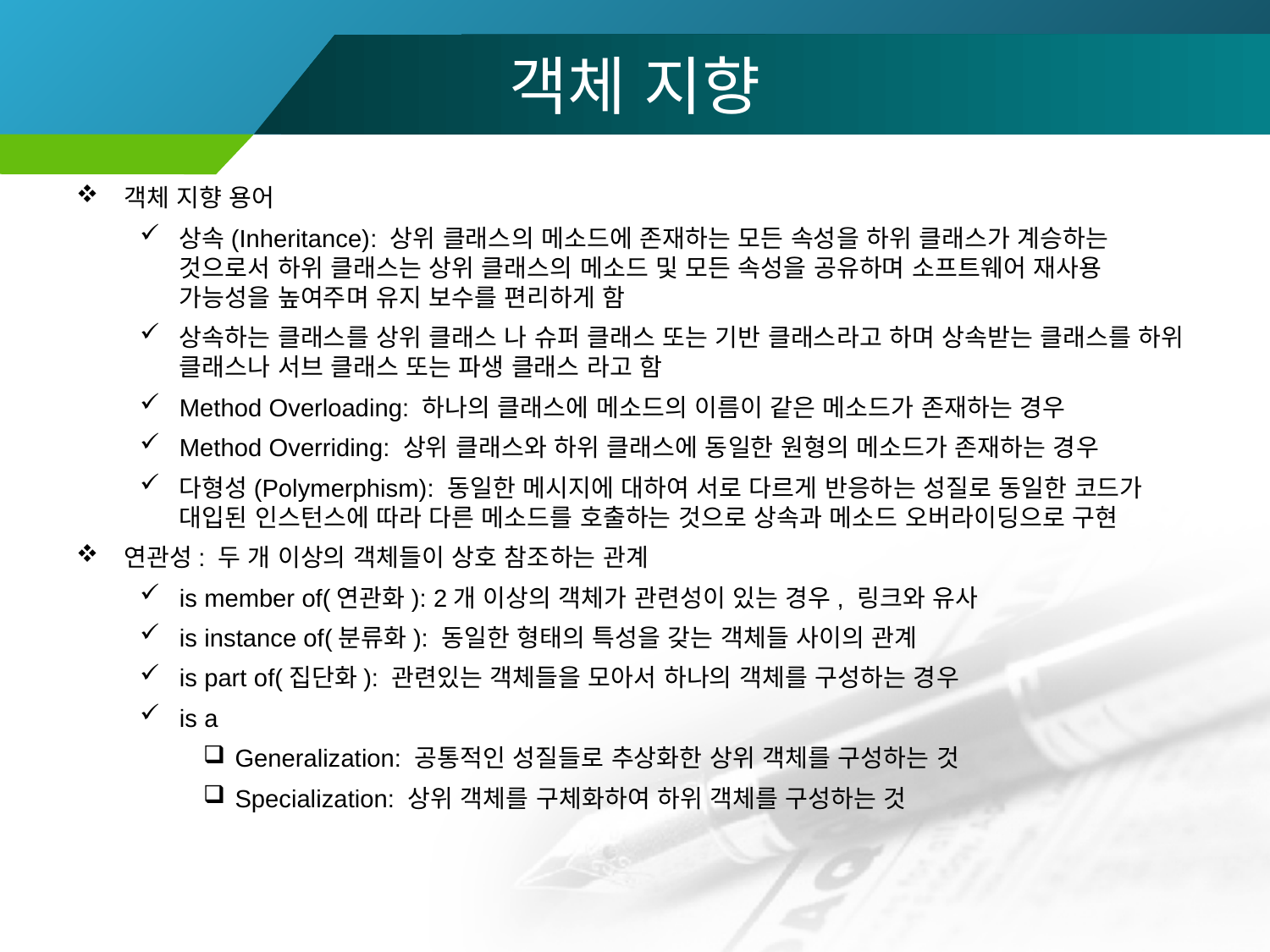

# 객체 지향
객체 지향 용어
상속(Inheritance): 상위 클래스의 메소드에 존재하는 모든 속성을 하위 클래스가 계승하는 것으로서 하위 클래스는 상위 클래스의 메소드 및 모든 속성을 공유하며 소프트웨어 재사용 가능성을 높여주며 유지 보수를 편리하게 함
상속하는 클래스를 상위 클래스 나 슈퍼 클래스 또는 기반 클래스라고 하며 상속받는 클래스를 하위 클래스나 서브 클래스 또는 파생 클래스 라고 함
Method Overloading: 하나의 클래스에 메소드의 이름이 같은 메소드가 존재하는 경우
Method Overriding: 상위 클래스와 하위 클래스에 동일한 원형의 메소드가 존재하는 경우
다형성(Polymerphism): 동일한 메시지에 대하여 서로 다르게 반응하는 성질로 동일한 코드가 대입된 인스턴스에 따라 다른 메소드를 호출하는 것으로 상속과 메소드 오버라이딩으로 구현
연관성: 두 개 이상의 객체들이 상호 참조하는 관계
is member of(연관화): 2개 이상의 객체가 관련성이 있는 경우, 링크와 유사
is instance of(분류화): 동일한 형태의 특성을 갖는 객체들 사이의 관계
is part of(집단화): 관련있는 객체들을 모아서 하나의 객체를 구성하는 경우
is a
Generalization: 공통적인 성질들로 추상화한 상위 객체를 구성하는 것
Specialization: 상위 객체를 구체화하여 하위 객체를 구성하는 것